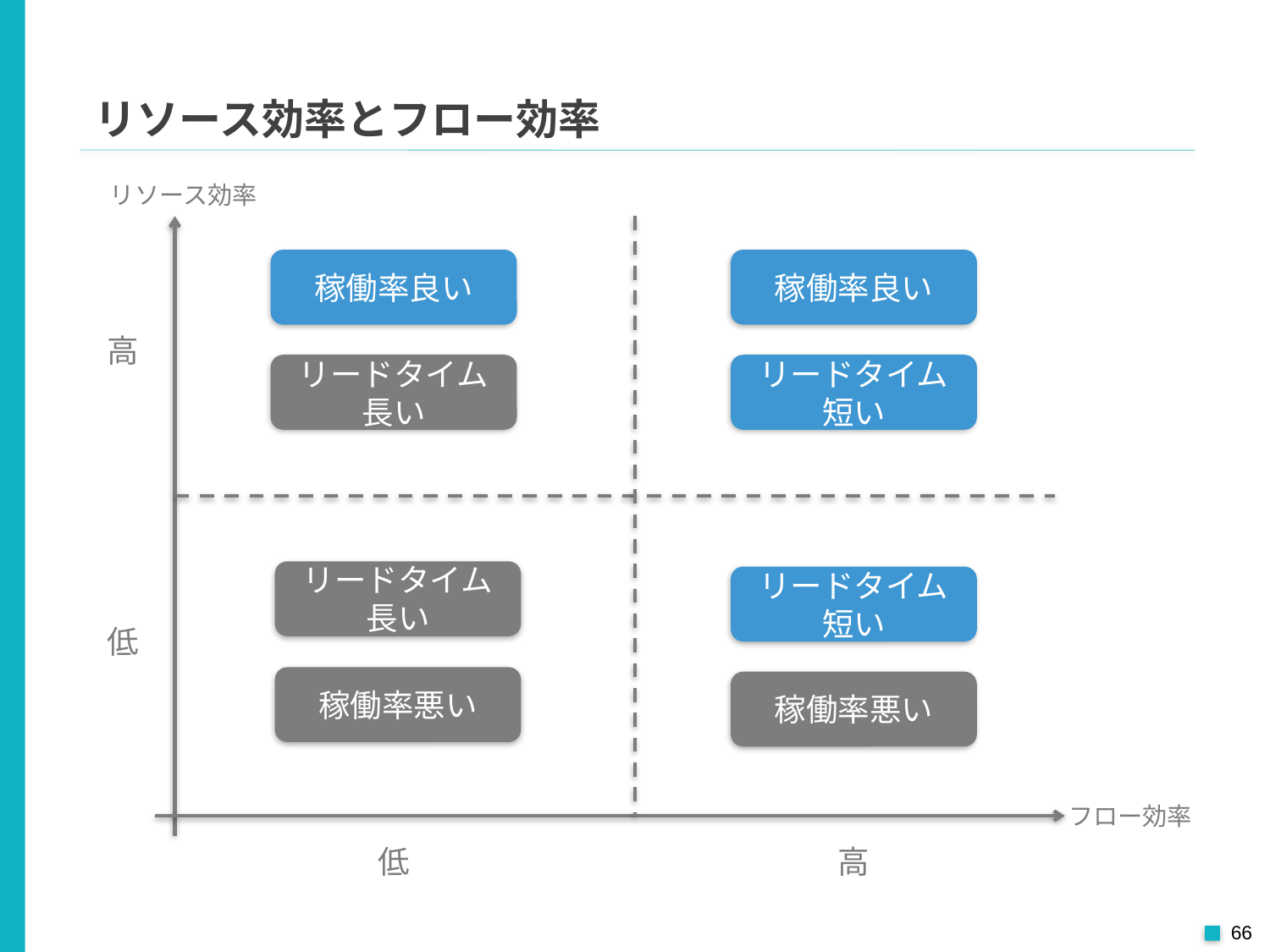

リソース効率とフロー効率
リソース効率
稼働率良い
稼働率良い
高
リードタイム長い
リードタイム短い
リードタイム長い
リードタイム短い
低
稼働率悪い
稼働率悪い
フロー効率
低
高